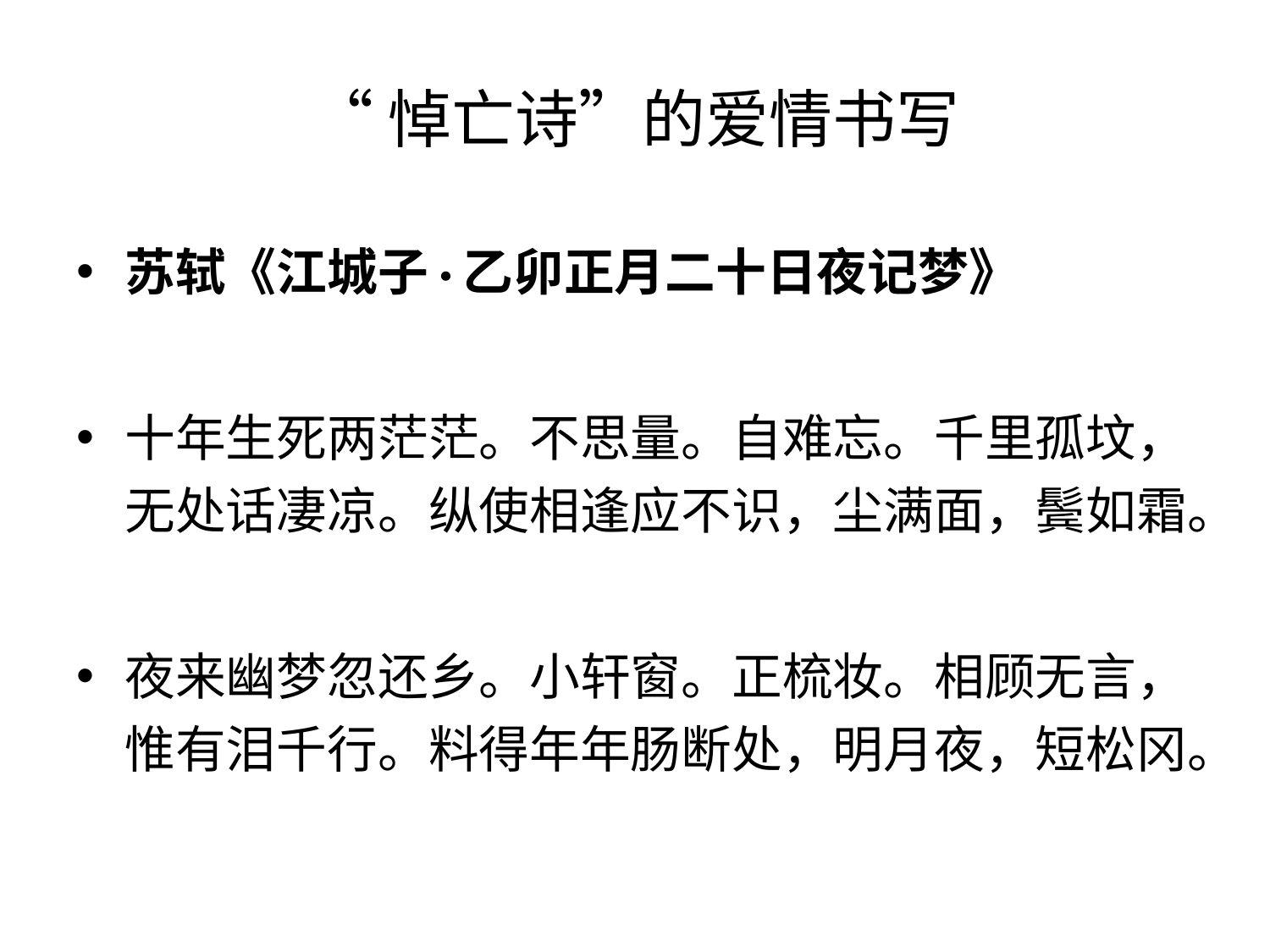

# “悼亡诗”的爱情书写
苏轼《江城子·乙卯正月二十日夜记梦》

十年生死两茫茫。不思量。自难忘。千里孤坟，无处话凄凉。纵使相逢应不识，尘满面，鬓如霜。

夜来幽梦忽还乡。小轩窗。正梳妆。相顾无言，惟有泪千行。料得年年肠断处，明月夜，短松冈。